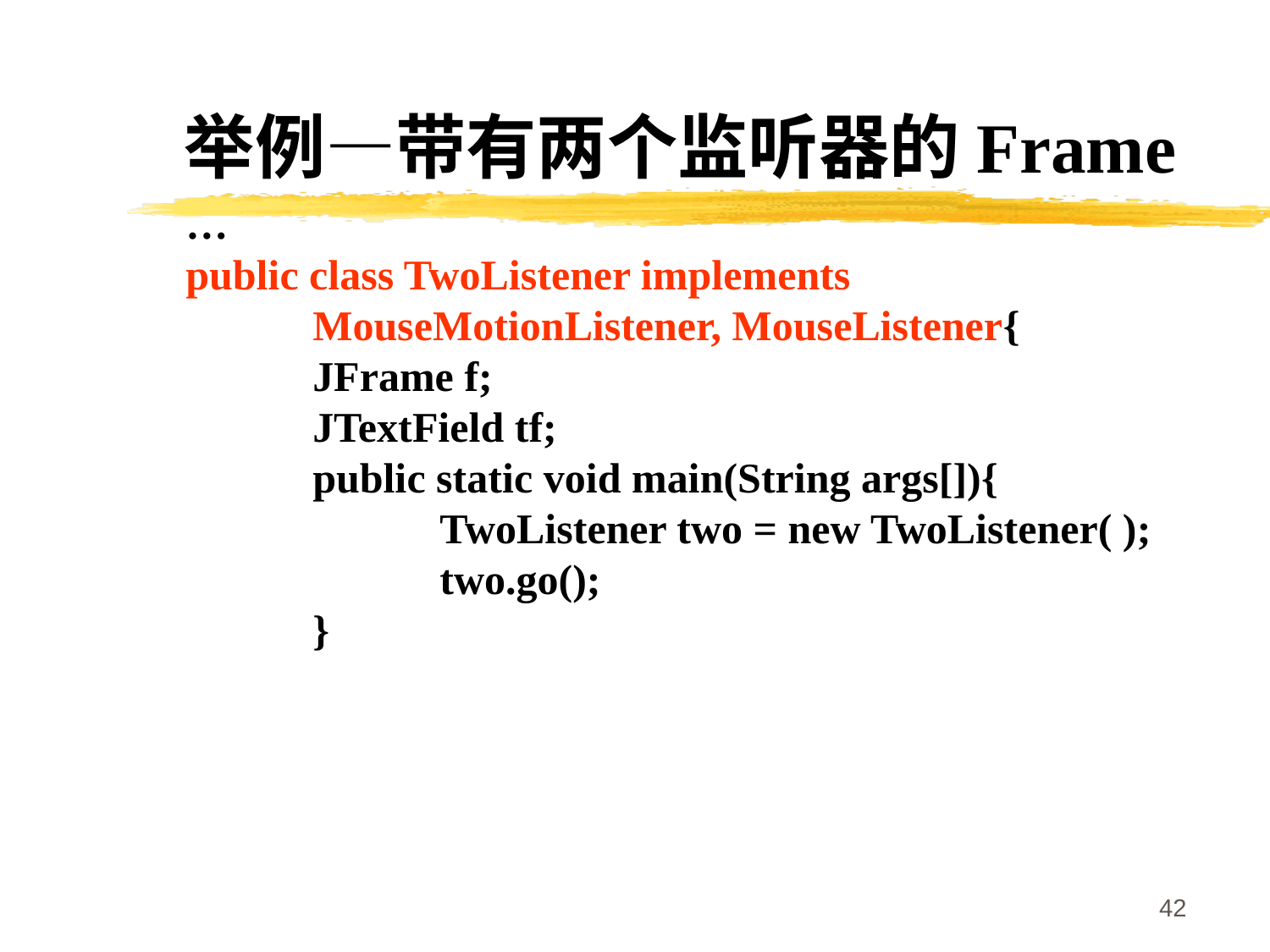

举例—带有两个监听器的Frame
…
public class TwoListener implements
	MouseMotionListener, MouseListener{
	JFrame f;
	JTextField tf;
	public static void main(String args[]){
		TwoListener two = new TwoListener( );
		two.go();
	}

42